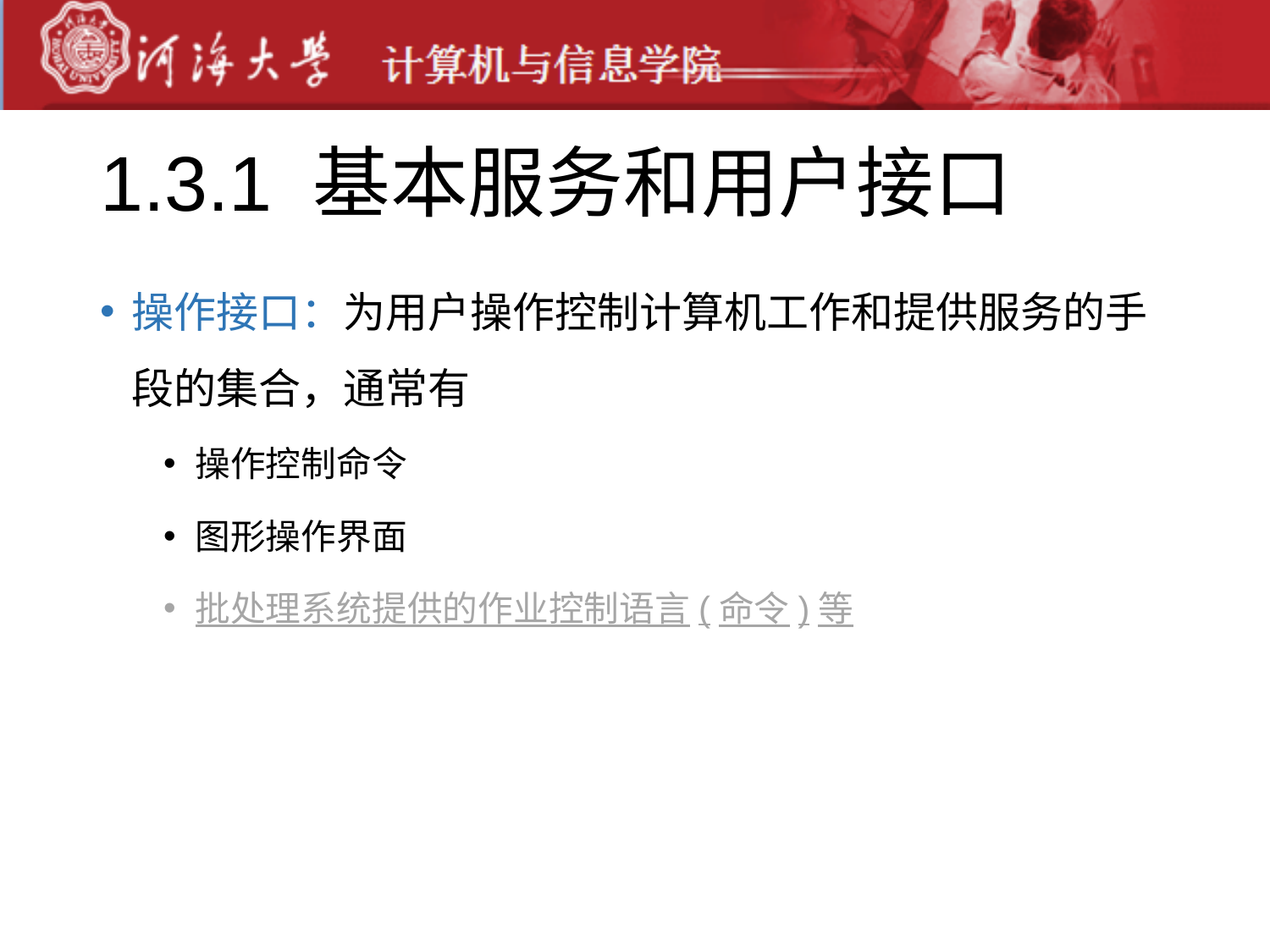

# 1.3.1 基本服务和用户接口
操作接口：为用户操作控制计算机工作和提供服务的手段的集合，通常有
操作控制命令
图形操作界面
批处理系统提供的作业控制语言(命令)等